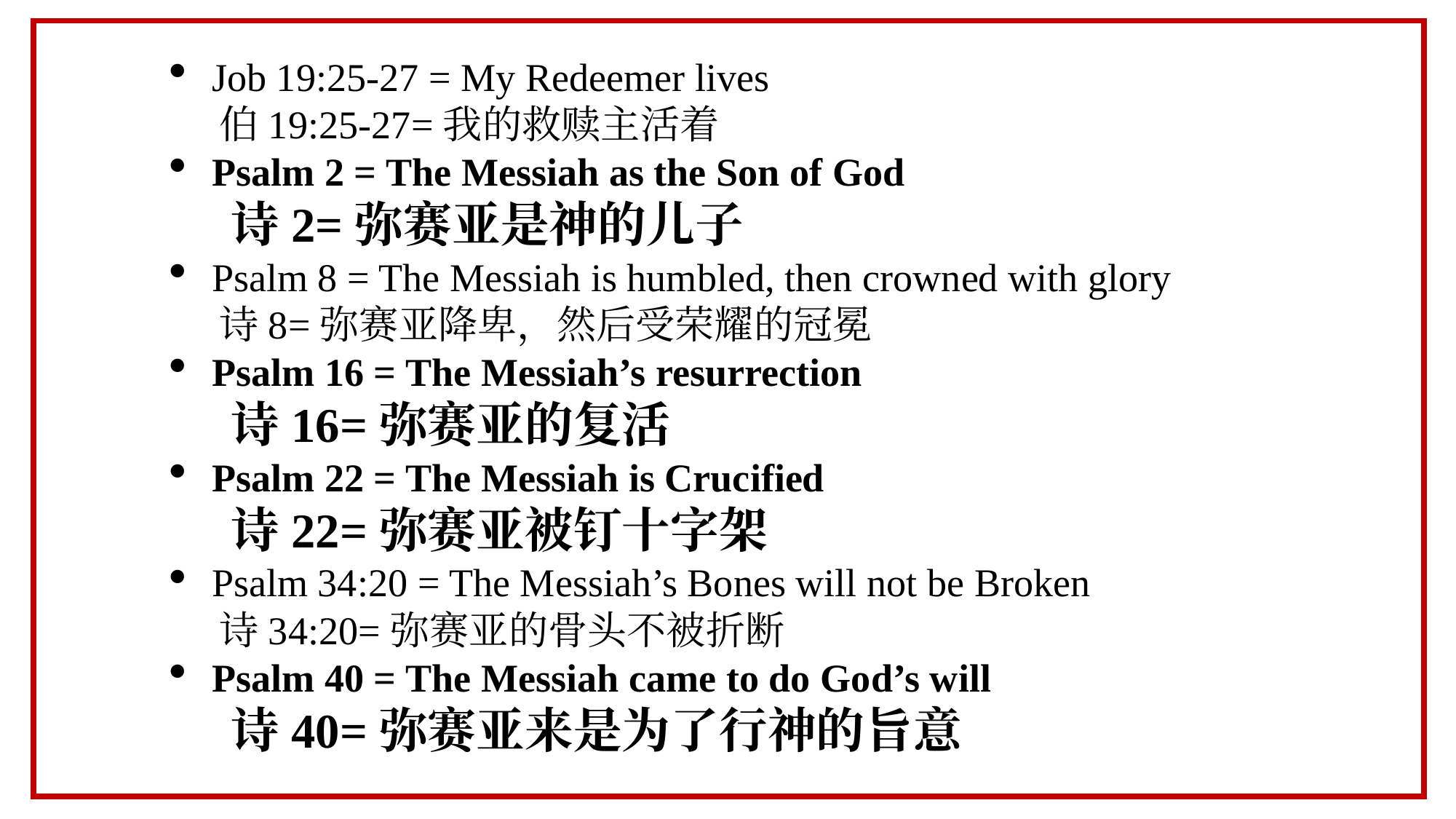

Job 19:25-27 = My Redeemer lives
    伯19:25-27=我的救赎主活着
Psalm 2 = The Messiah as the Son of God
    诗2=弥赛亚是神的儿子
Psalm 8 = The Messiah is humbled, then crowned with glory
    诗8=弥赛亚降卑，然后受荣耀的冠冕
Psalm 16 = The Messiah’s resurrection
    诗16=弥赛亚的复活
Psalm 22 = The Messiah is Crucified
    诗22=弥赛亚被钉十字架
Psalm 34:20 = The Messiah’s Bones will not be Broken
    诗34:20=弥赛亚的骨头不被折断
Psalm 40 = The Messiah came to do God’s will
    诗40=弥赛亚来是为了行神的旨意